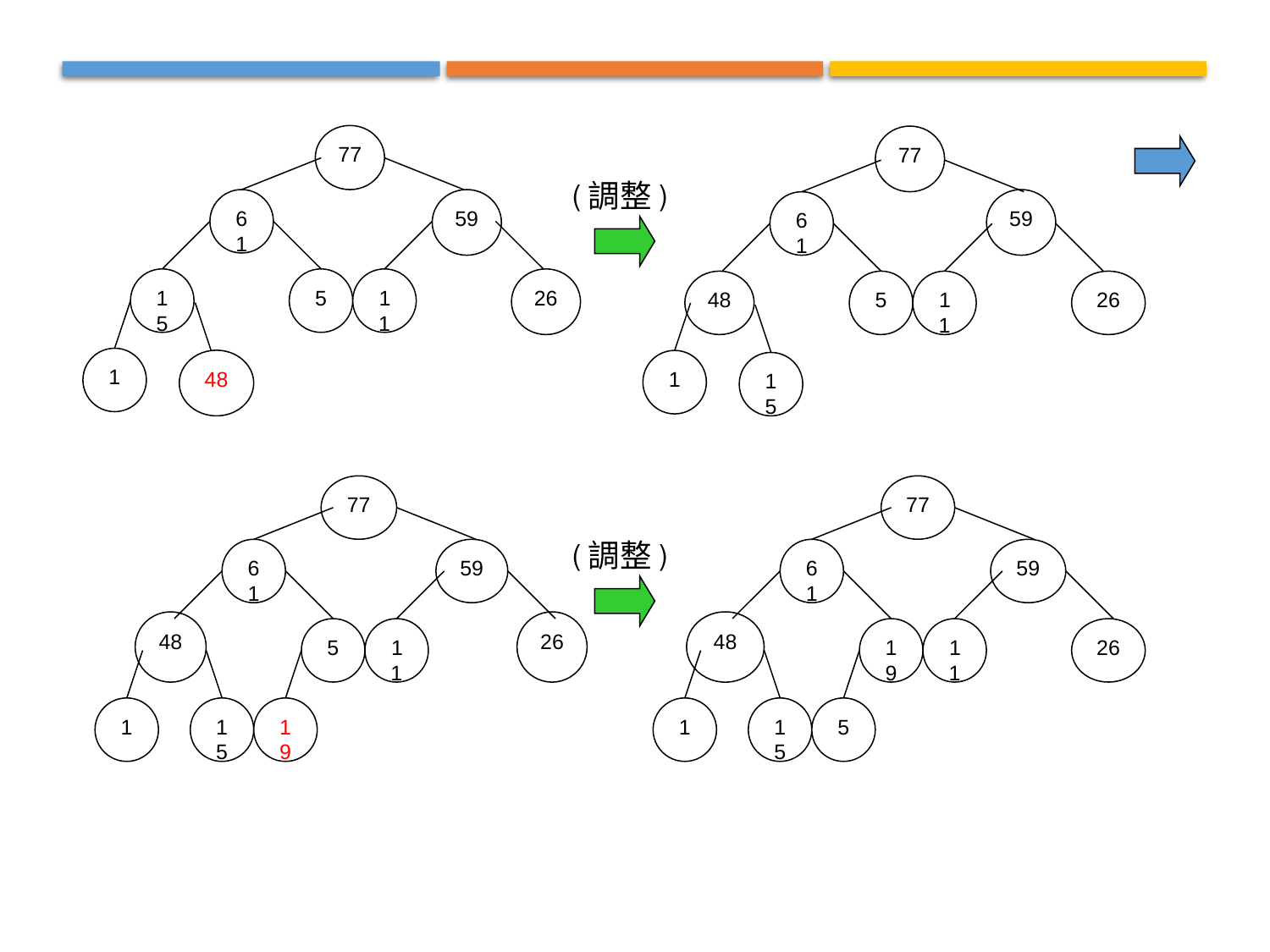

77

61
59

15
5
11
26

1

48
77

59
61

48
5
11
26

1

15

(調整)

77

61
59

48
26
5
11

1
15
19
77

61
59

48
19
11
26

1
15
5
(調整)